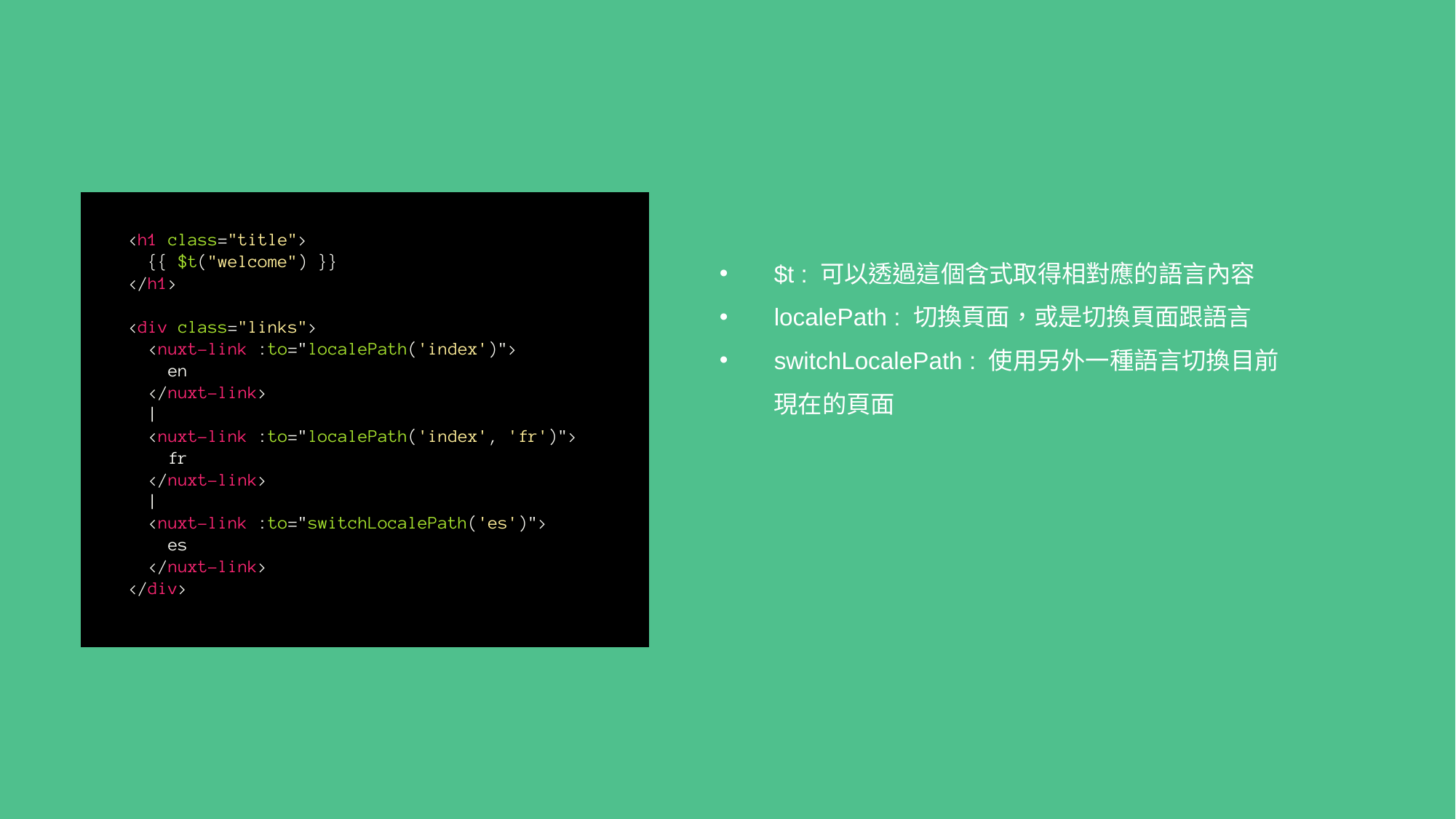

<h1 class="title">
        {{ $t("welcome") }}
      </h1>

      <div class="links">
        <nuxt-link :to="localePath('index')">
          en
        </nuxt-link>
        |
        <nuxt-link :to="localePath('index', 'fr')">
          fr
        </nuxt-link>
        |
        <nuxt-link :to="switchLocalePath('es')">
          es
        </nuxt-link>
      </div>
$t : 可以透過這個含式取得相對應的語言內容
localePath : 切換頁面，或是切換頁面跟語言
switchLocalePath : 使用另外一種語言切換目前現在的頁面